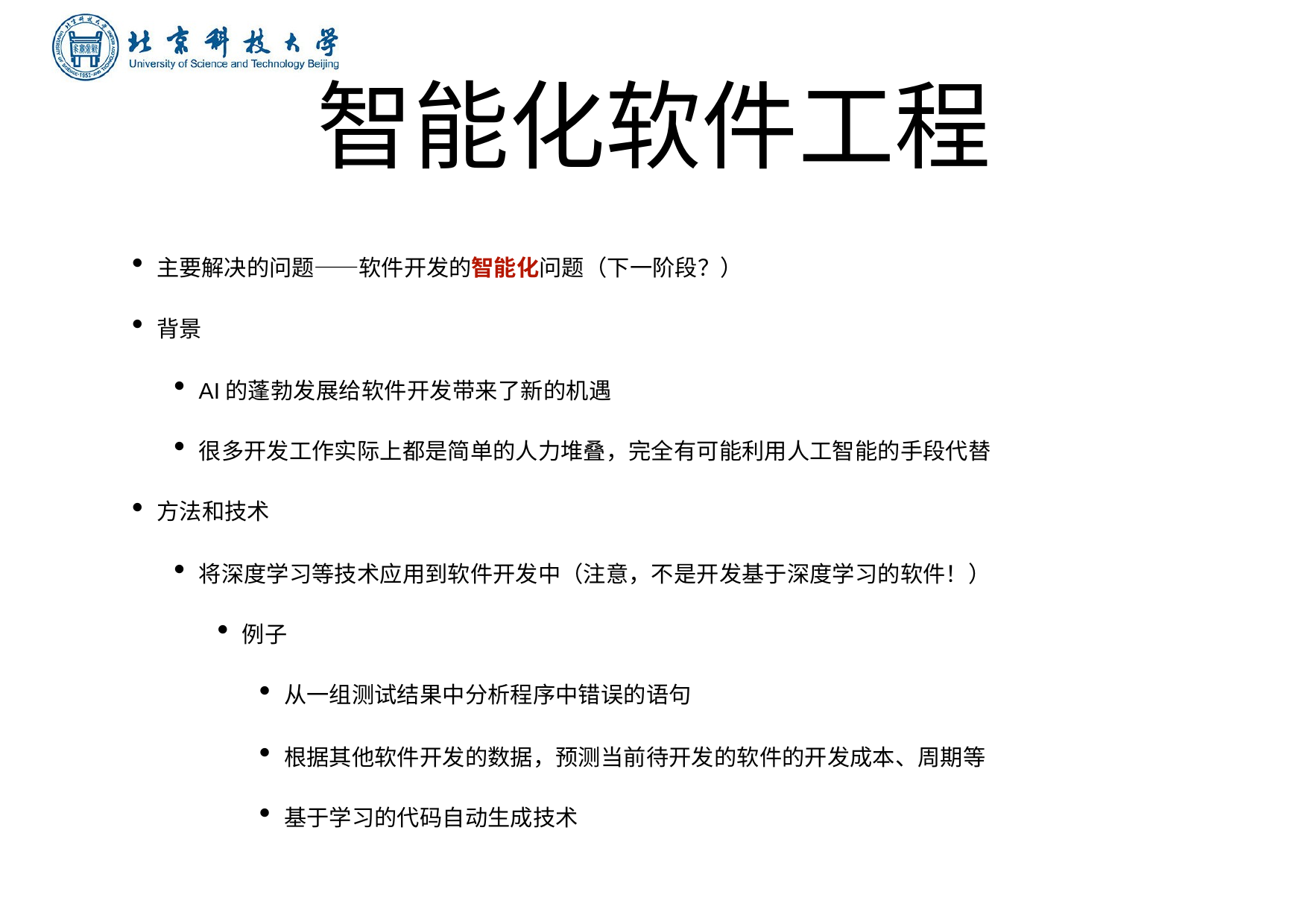

# 智能化软件⼯程
主要解决的问题——软件开发的智能化问题（下⼀阶段？）
背景
AI的蓬勃发展给软件开发带来了新的机遇
很多开发⼯作实际上都是简单的⼈⼒堆叠，完全有可能利⽤⼈⼯智能的⼿段代替
⽅法和技术
将深度学习等技术应⽤到软件开发中（注意，不是开发基于深度学习的软件！）
例⼦
从⼀组测试结果中分析程序中错误的语句
根据其他软件开发的数据，预测当前待开发的软件的开发成本、周期等
基于学习的代码⾃动⽣成技术